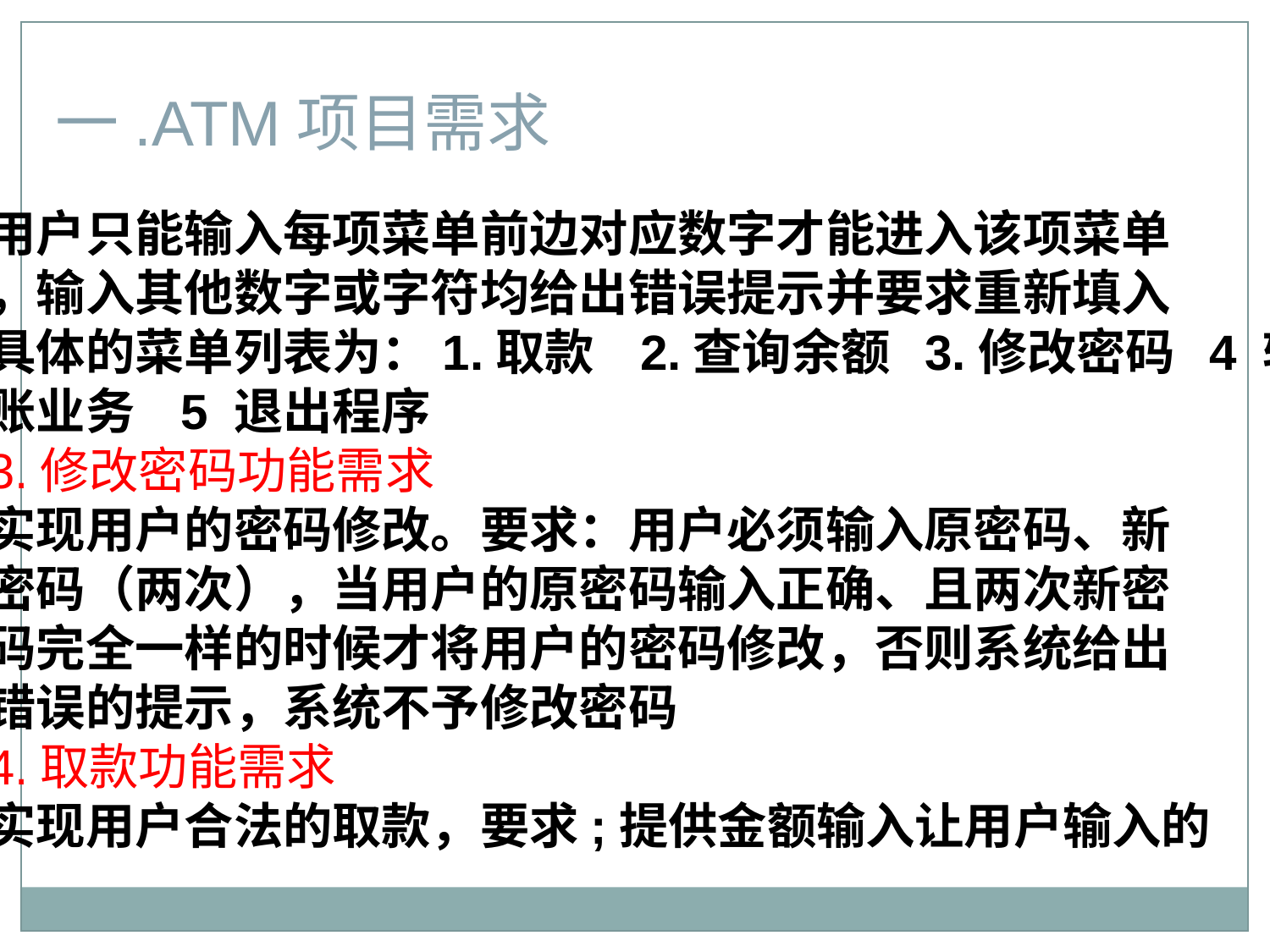

一.ATM项目需求
用户只能输入每项菜单前边对应数字才能进入该项菜单
，输入其他数字或字符均给出错误提示并要求重新填入
具体的菜单列表为：1.取款   2.查询余额  3.修改密码  4 转
账业务   5 退出程序
3.修改密码功能需求
实现用户的密码修改。要求：用户必须输入原密码、新
密码（两次），当用户的原密码输入正确、且两次新密
码完全一样的时候才将用户的密码修改，否则系统给出
错误的提示，系统不予修改密码
4.取款功能需求
实现用户合法的取款，要求;提供金额输入让用户输入的